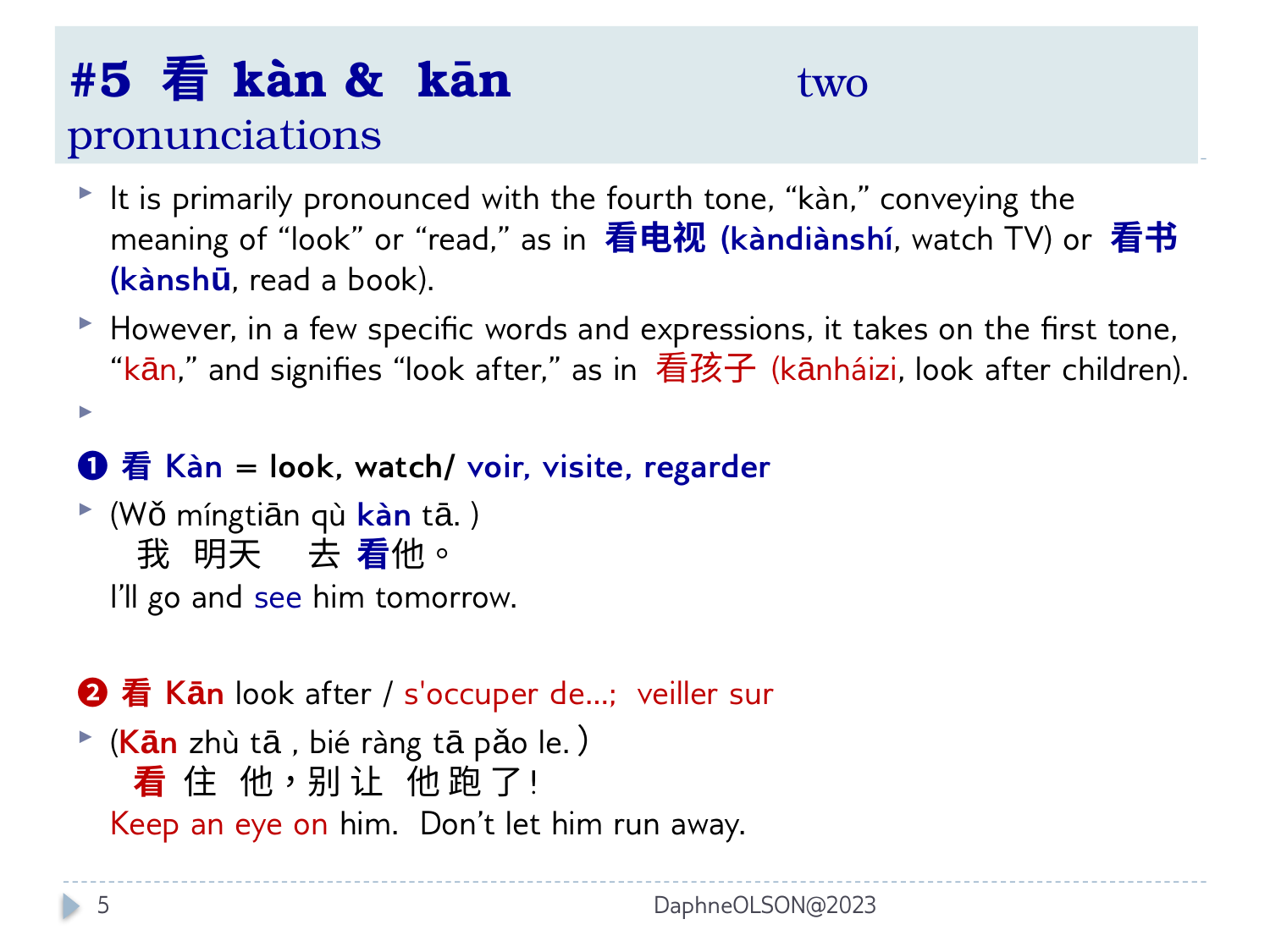

# #5 看 kàn &  kān                 two pronunciations
It is primarily pronounced with the fourth tone, “kàn,” conveying the meaning of “look” or “read,” as in 看电视 (kàndiànshí, watch TV) or 看书 (kànshū, read a book).
However, in a few specific words and expressions, it takes on the first tone, “kān,” and signifies “look after,” as in 看孩子 (kānháizi, look after children).

❶ 看 Kàn = look, watch/ voir, visite, regarder
(Wǒ míngtiān qù kàn tā. )
  我   明天      去  看他。
I’ll go and see him tomorrow.

❷ 看 Kān look after / s'occuper de…;  veiller sur
(Kān zhù tā , bié ràng tā pǎo le.）
   看  住   他，别 让   他 跑 了!
Keep an eye on him.  Don’t let him run away.

5
DaphneOLSON@2023